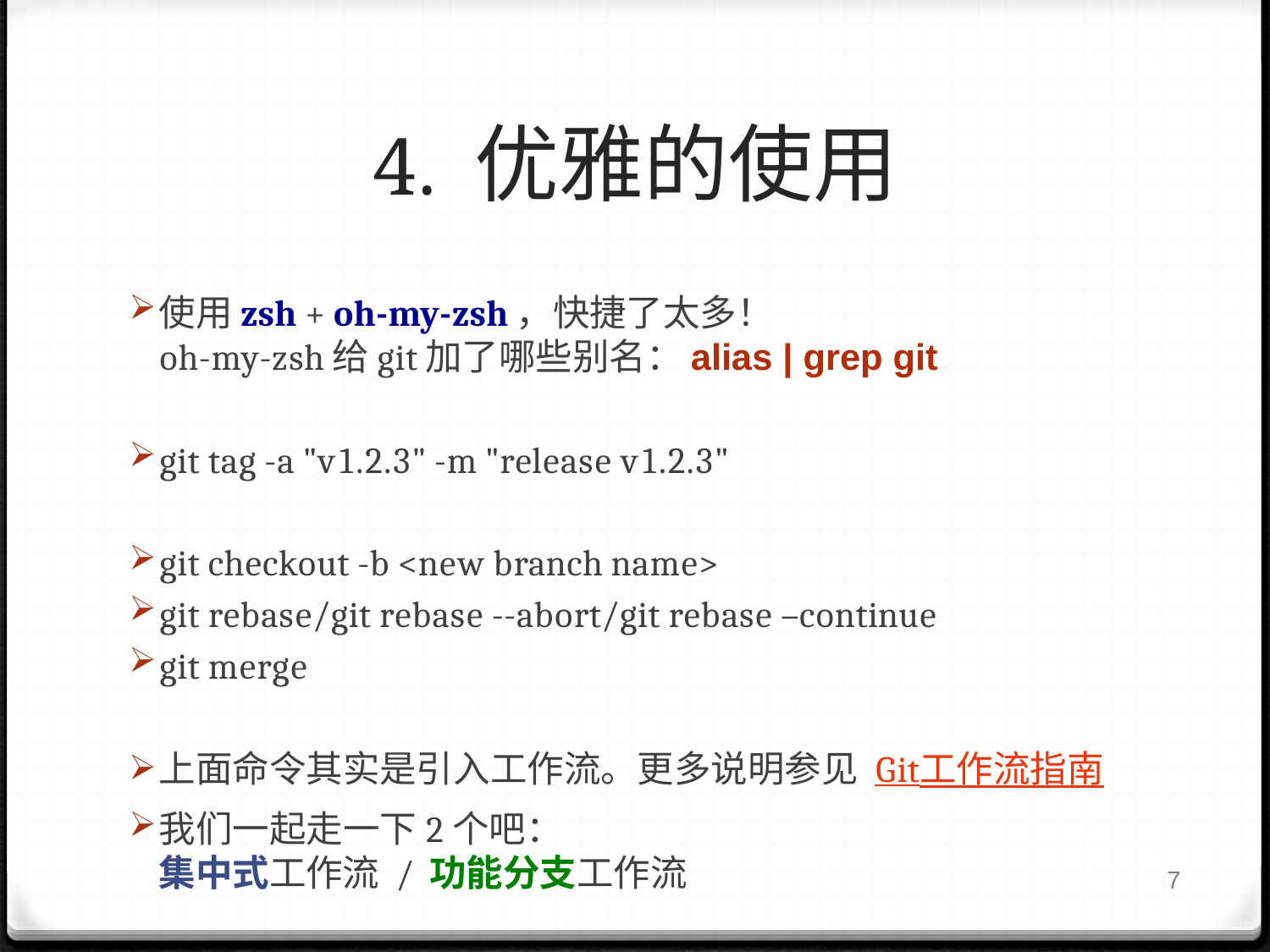

# 4. 优雅的使用
使用zsh + oh-my-zsh，快捷了太多！
oh-my-zsh给git加了哪些别名：alias | grep git

git tag -a "v1.2.3" -m "release v1.2.3"

git checkout -b <new branch name>
git rebase/git rebase --abort/git rebase –continue
git merge

上面命令其实是引入工作流。更多说明参见 Git工作流指南
我们一起走一下2个吧：
集中式工作流 / 功能分支工作流
7